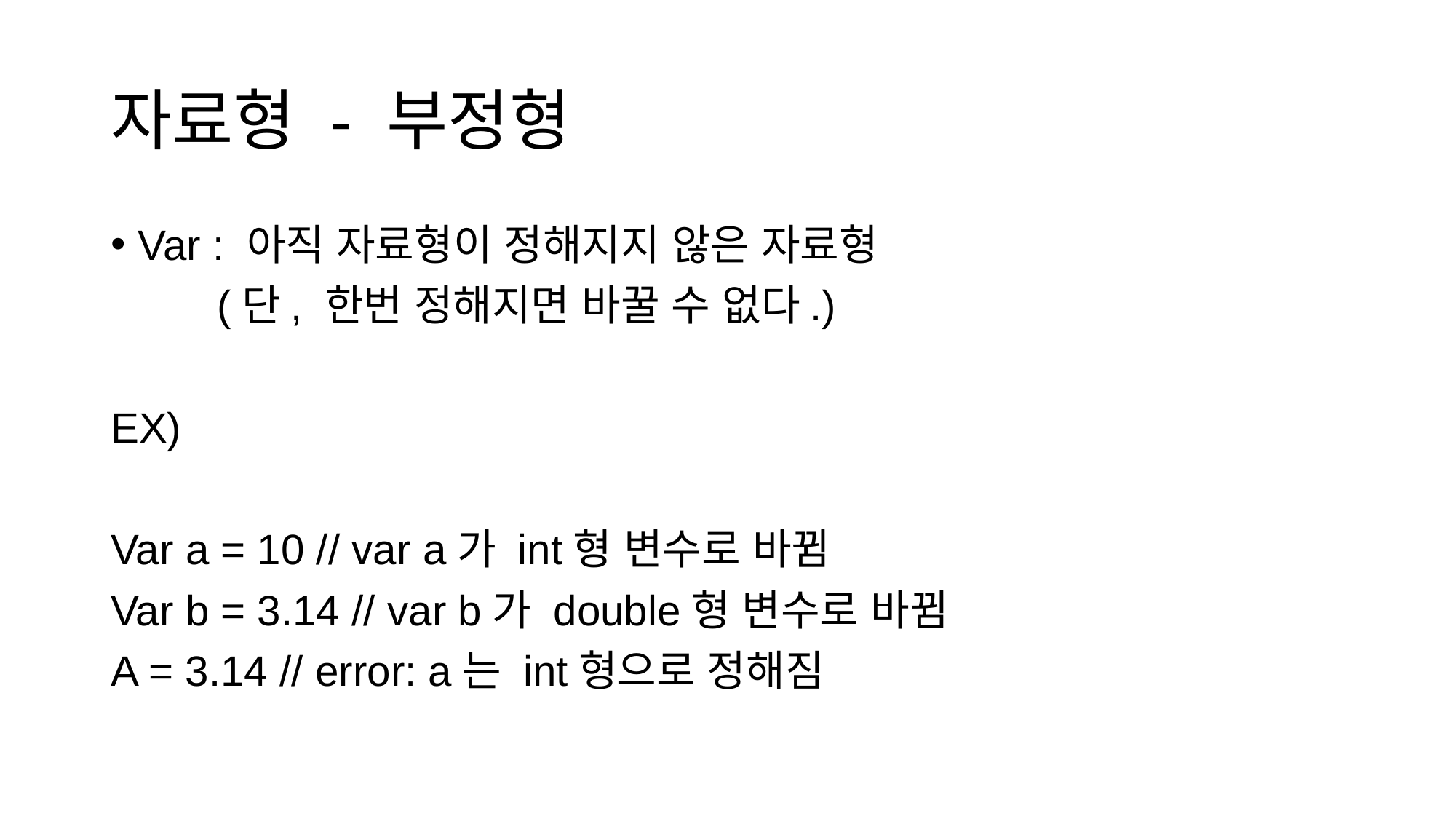

# 자료형 - 부정형
Var : 아직 자료형이 정해지지 않은 자료형
         (단, 한번 정해지면 바꿀 수 없다.)

EX)

Var a = 10 // var a가 int형 변수로 바뀜
Var b = 3.14 // var b가 double형 변수로 바뀜
A = 3.14 // error: a는 int형으로 정해짐